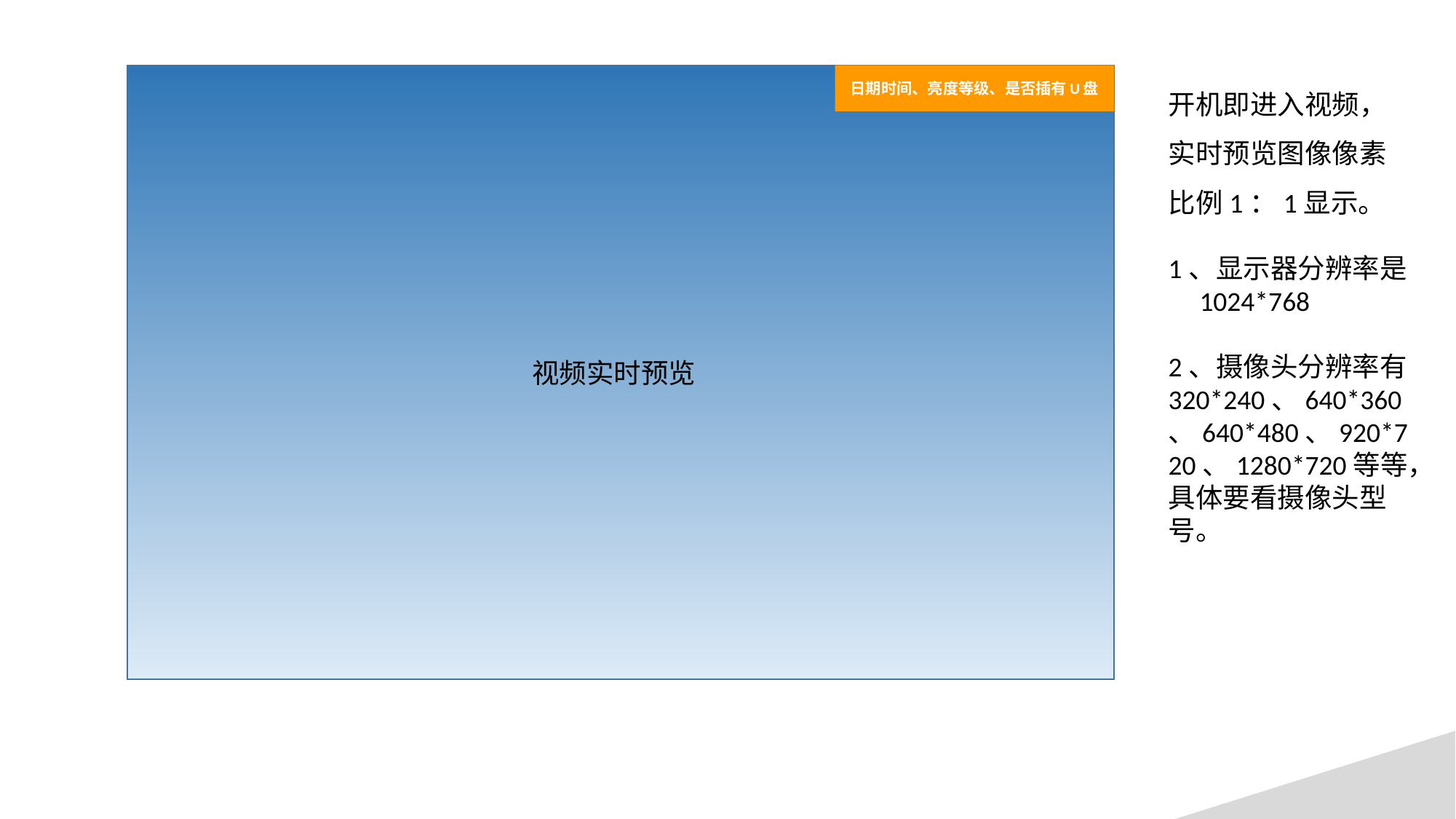

日期时间、亮度等级、是否插有U盘
开机即进入视频，实时预览图像像素比例1：1显示。

1、显示器分辨率是     1024*768
2、摄像头分辨率有320*240、640*360、640*480、920*720、1280*720等等，具体要看摄像头型号。

视频实时预览